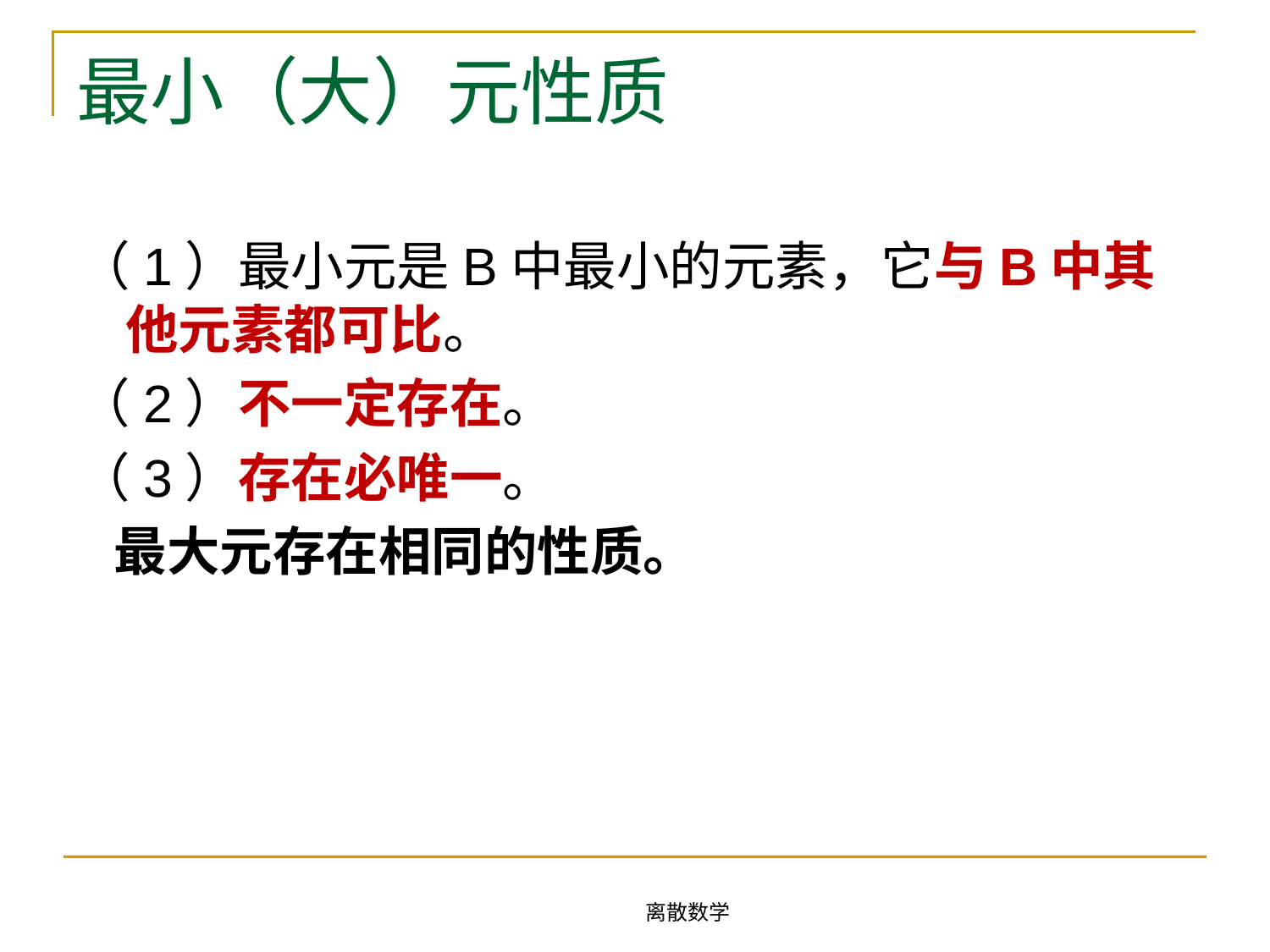

# 最小（大）元性质
（1）最小元是B中最小的元素，它与B中其他元素都可比。
（2）不一定存在。
（3）存在必唯一。
  最大元存在相同的性质。

离散数学
18